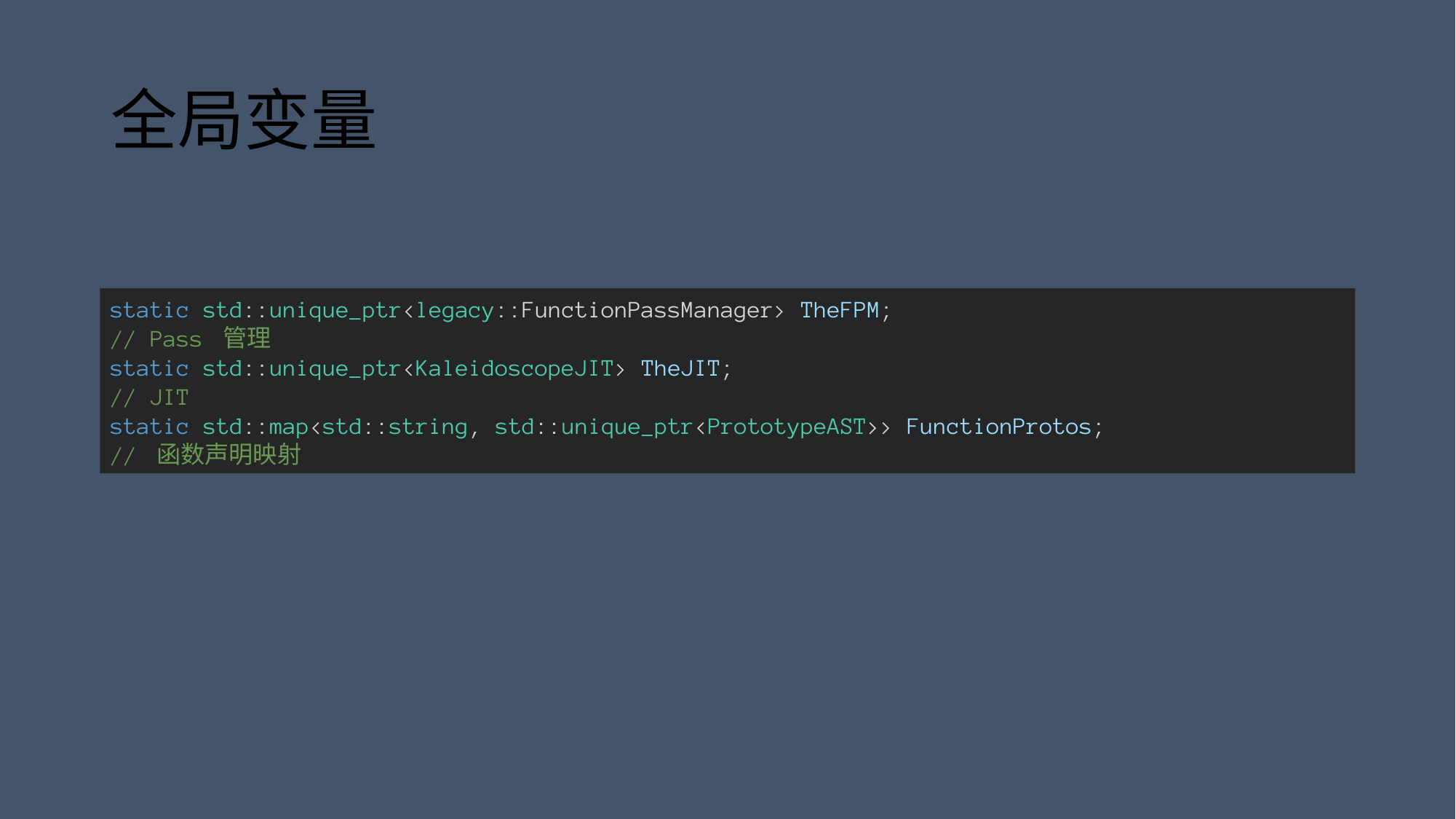

# 全局变量
static std::unique_ptr<legacy::FunctionPassManager> TheFPM;
// Pass 管理
static std::unique_ptr<KaleidoscopeJIT> TheJIT;
// JIT
static std::map<std::string, std::unique_ptr<PrototypeAST>> FunctionProtos;
// 函数声明映射